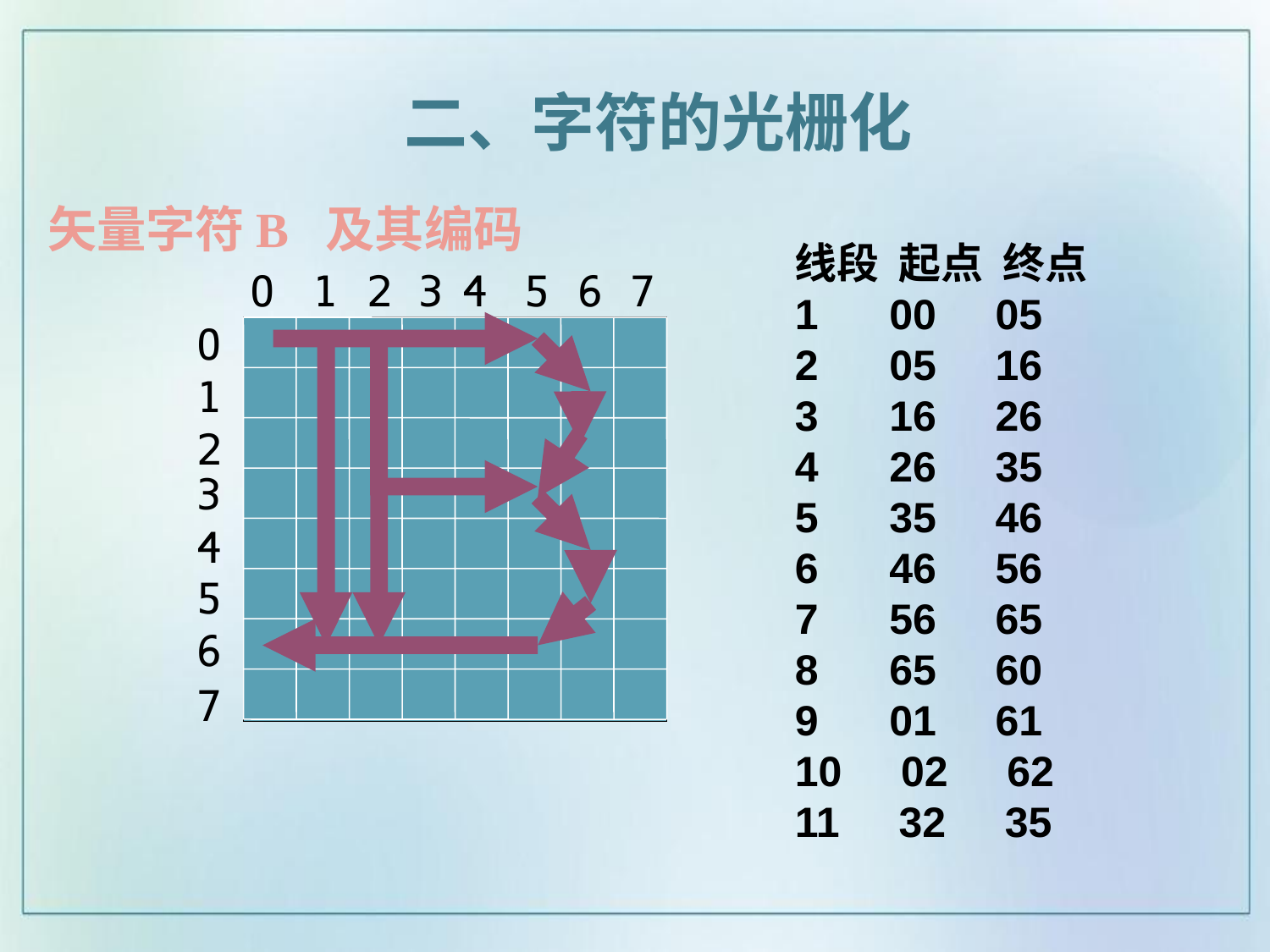

二、字符的光栅化
矢量字符B  及其编码
线段  起点  终点
1      00     05
2      05     16
3      16     26
4      26     35
5      35     46
6      46     56
7      56     65
8      65     60
9      01     61
10     02     62
11     32     35
0
1
2
3
4
5
6
7
0

1
2
3
4
5
6
7